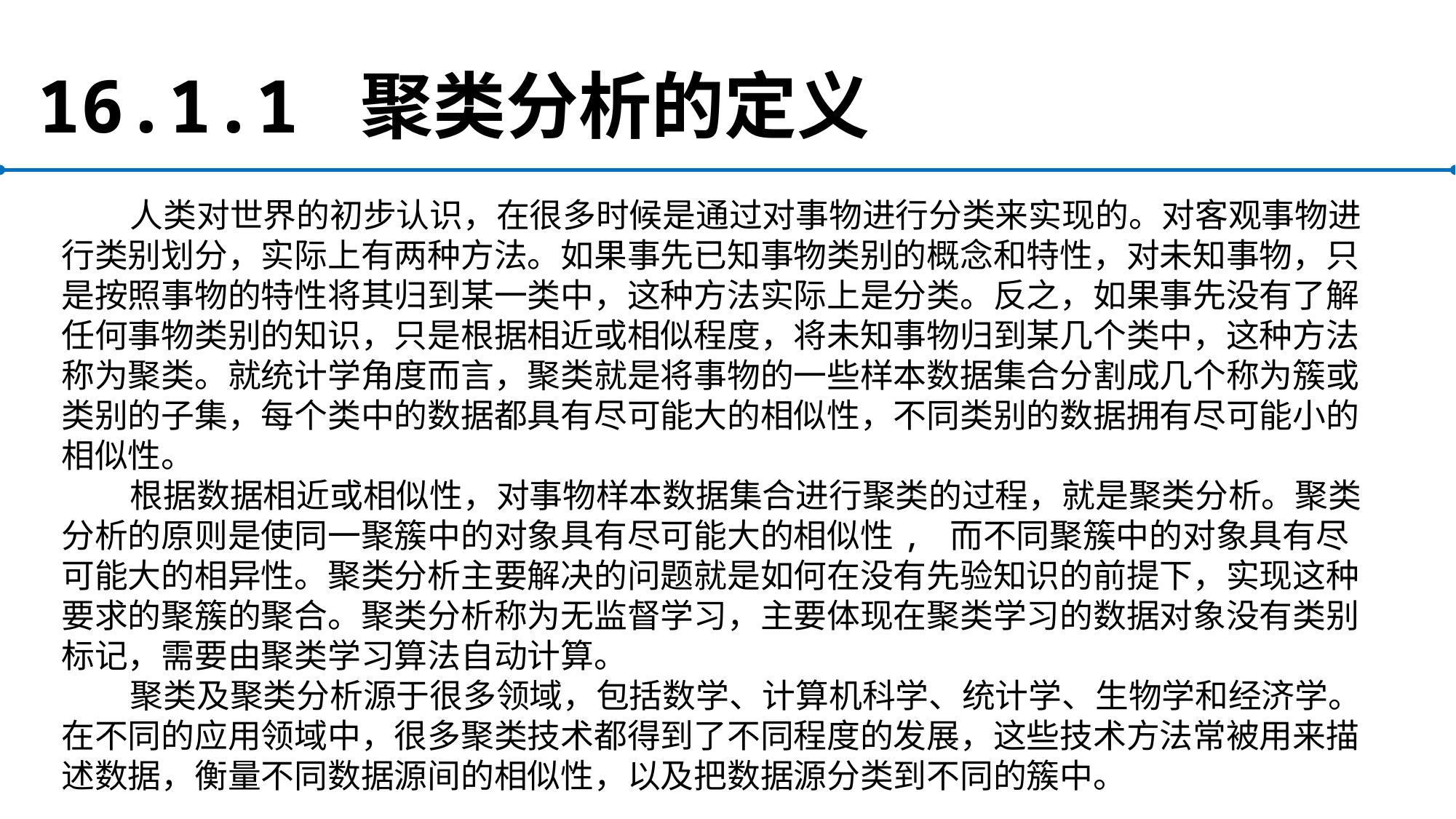

# 16.1.1 聚类分析的定义
人类对世界的初步认识，在很多时候是通过对事物进行分类来实现的。对客观事物进行类别划分，实际上有两种方法。如果事先已知事物类别的概念和特性，对未知事物，只是按照事物的特性将其归到某一类中，这种方法实际上是分类。反之，如果事先没有了解任何事物类别的知识，只是根据相近或相似程度，将未知事物归到某几个类中，这种方法称为聚类。就统计学角度而言，聚类就是将事物的一些样本数据集合分割成几个称为簇或类别的子集，每个类中的数据都具有尽可能大的相似性，不同类别的数据拥有尽可能小的相似性。
根据数据相近或相似性，对事物样本数据集合进行聚类的过程，就是聚类分析。聚类分析的原则是使同一聚簇中的对象具有尽可能大的相似性, 而不同聚簇中的对象具有尽可能大的相异性。聚类分析主要解决的问题就是如何在没有先验知识的前提下，实现这种要求的聚簇的聚合。聚类分析称为无监督学习，主要体现在聚类学习的数据对象没有类别标记，需要由聚类学习算法自动计算。
聚类及聚类分析源于很多领域，包括数学、计算机科学、统计学、生物学和经济学。在不同的应用领域中，很多聚类技术都得到了不同程度的发展，这些技术方法常被用来描述数据，衡量不同数据源间的相似性，以及把数据源分类到不同的簇中。